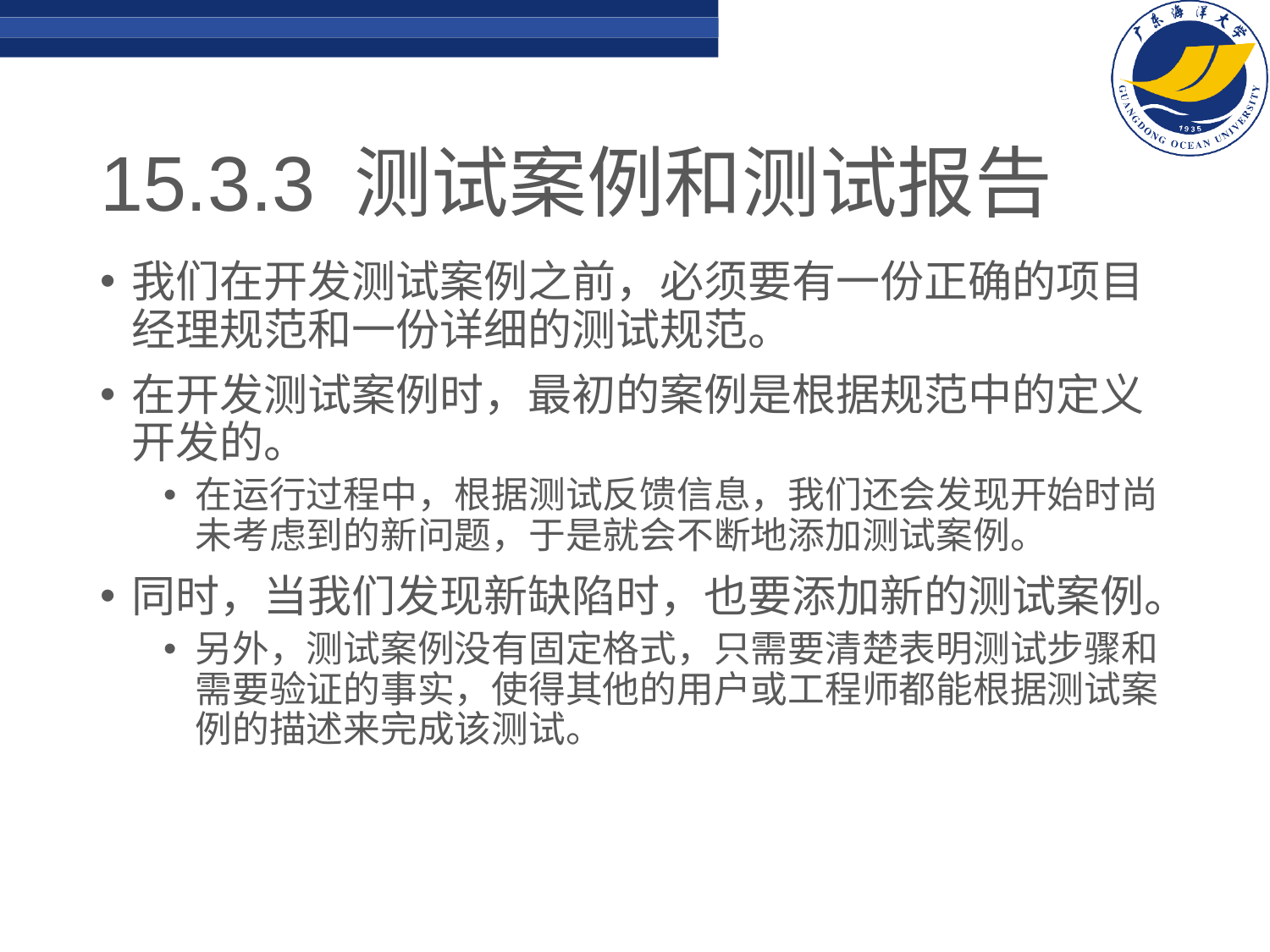

# 15.3.3	测试案例和测试报告
我们在开发测试案例之前，必须要有一份正确的项目经理规范和一份详细的测试规范。
在开发测试案例时，最初的案例是根据规范中的定义开发的。
在运行过程中，根据测试反馈信息，我们还会发现开始时尚未考虑到的新问题，于是就会不断地添加测试案例。
同时，当我们发现新缺陷时，也要添加新的测试案例。
另外，测试案例没有固定格式，只需要清楚表明测试步骤和需要验证的事实，使得其他的用户或工程师都能根据测试案例的描述来完成该测试。
31